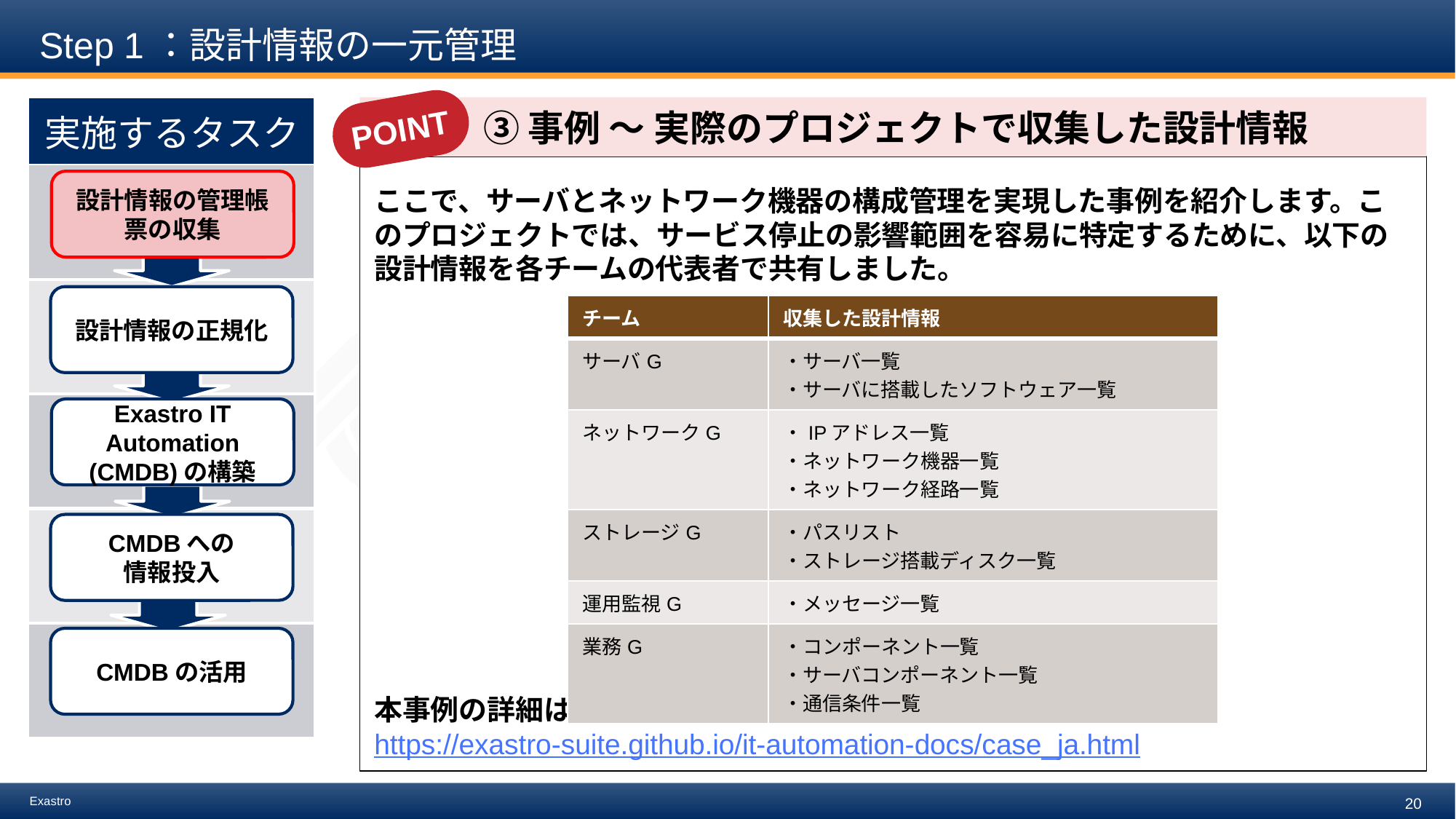

# Step 1：設計情報の一元管理
POINT
| 実施するタスク |
| --- |
|  |
|  |
|  |
|  |
|  |
　　　③ 事例 ～ 実際のプロジェクトで収集した設計情報

ここで、サーバとネットワーク機器の構成管理を実現した事例を紹介します。このプロジェクトでは、サービス停止の影響範囲を容易に特定するために、以下の設計情報を各チームの代表者で共有しました。

本事例の詳細は、以下のURLで公開しています。
https://exastro-suite.github.io/it-automation-docs/case_ja.html
設計情報の管理帳票の収集

設計情報の正規化
| チーム | 収集した設計情報 |
| --- | --- |
| サーバG | ・サーバ一覧 ・サーバに搭載したソフトウェア一覧 |
| ネットワークG | ・IPアドレス一覧 ・ネットワーク機器一覧 ・ネットワーク経路一覧 |
| ストレージG | ・パスリスト ・ストレージ搭載ディスク一覧 |
| 運用監視G | ・メッセージ一覧 |
| 業務G | ・コンポーネント一覧 ・サーバコンポーネント一覧 ・通信条件一覧 |

Exastro IT Automation
(CMDB)の構築

CMDBへの
情報投入

CMDBの活用